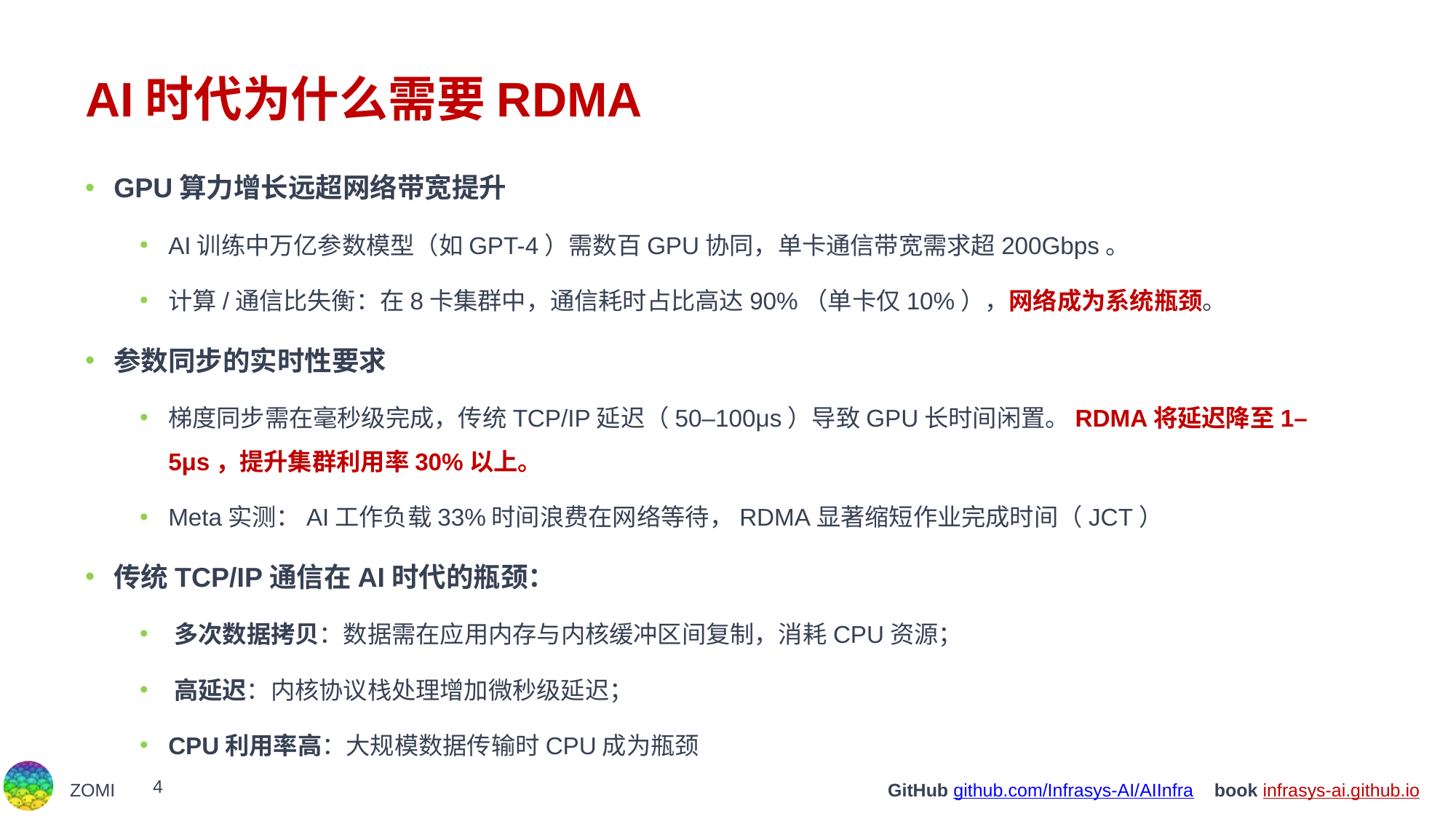

# AI时代为什么需要RDMA
GPU算力增长远超网络带宽提升​​
AI训练中万亿参数模型（如GPT-4）需数百GPU协同，单卡通信带宽需求超200Gbps。
计算/通信比失衡​​：在8卡集群中，通信耗时占比高达90%（单卡仅10%），网络成为系统瓶颈。
参数同步的实时性要求​​
梯度同步需在毫秒级完成，传统TCP/IP延迟（50–100μs）导致GPU长时间闲置。RDMA将延迟降至1–5μs，​​提升集群利用率30%以上​​。
Meta实测：AI工作负载​​33%时间浪费在网络等待​​，RDMA显著缩短作业完成时间（JCT）
传统TCP/IP通信在AI时代的瓶颈：
​​多次数据拷贝​​：数据需在应用内存与内核缓冲区间复制，消耗CPU资源；
​​高延迟​​：内核协议栈处理增加微秒级延迟；
​​CPU利用率高​​：大规模数据传输时CPU成为瓶颈